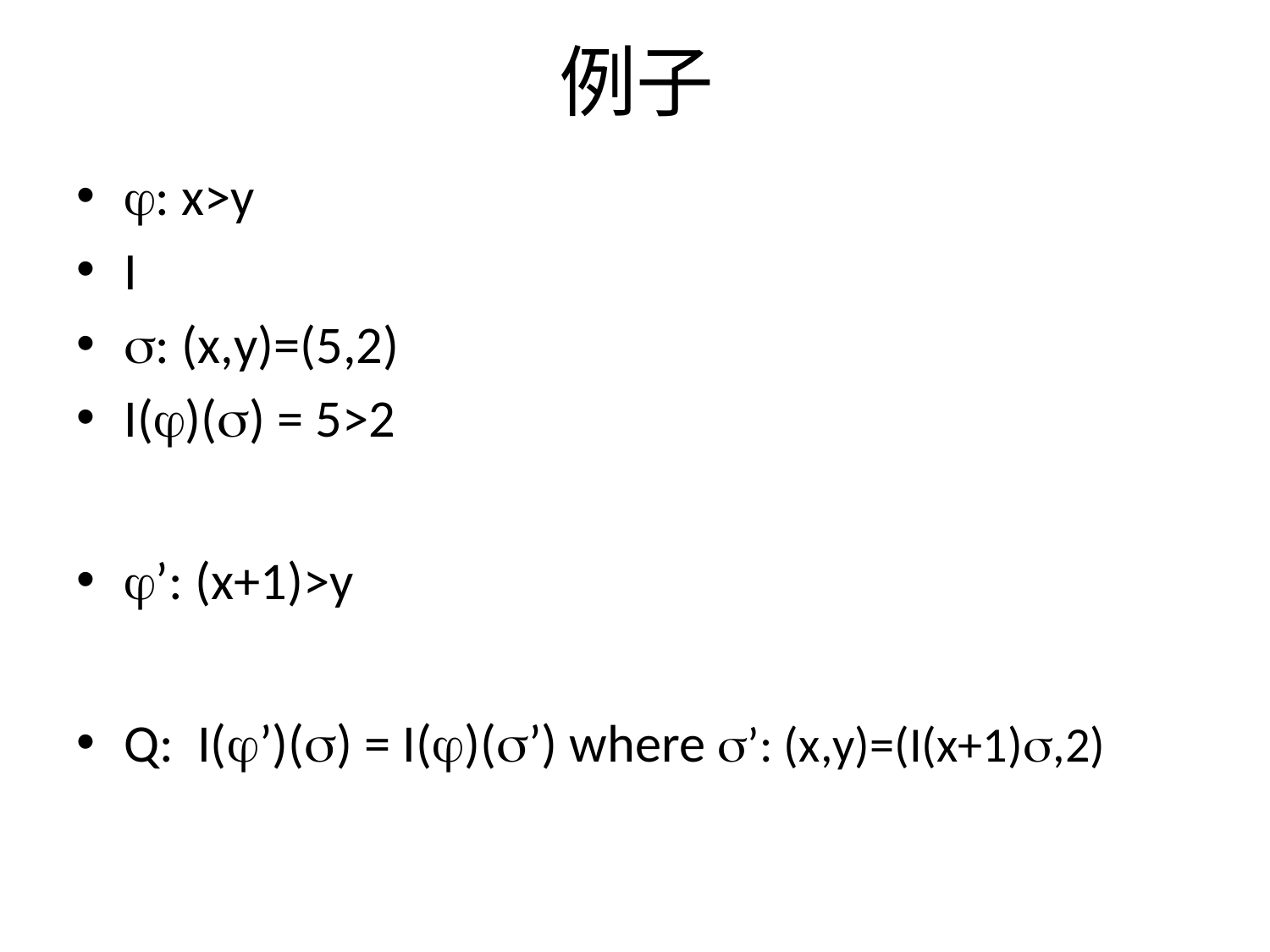

# 例子
ϕ: x>y
I
σ: (x,y)=(5,2)
I(ϕ)(σ) = 5>2

ϕ’: (x+1)>y

Q:  I(ϕ’)(σ) = I(ϕ)(σ’) where σ’: (x,y)=(I(x+1)σ,2)